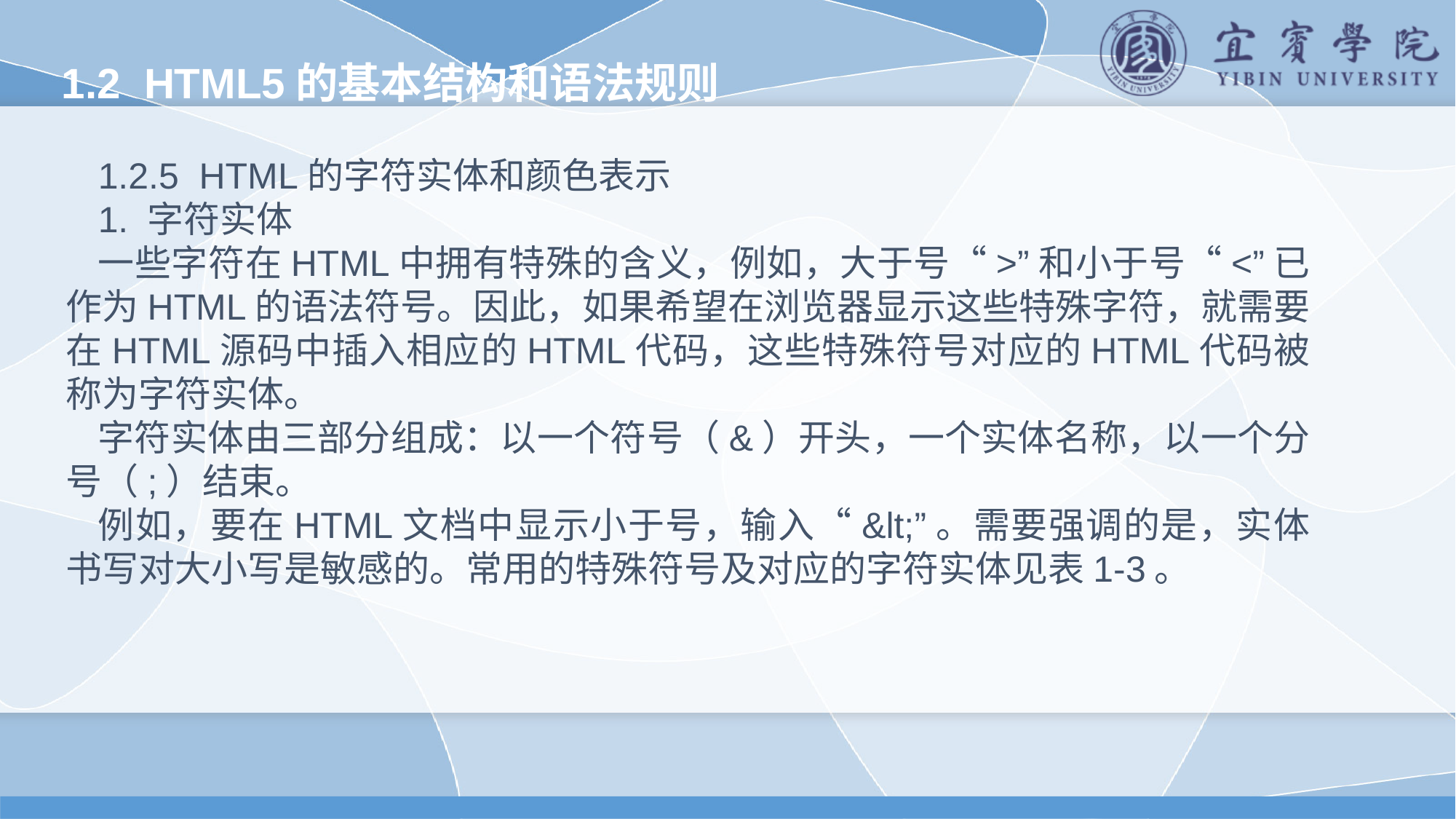

1.2  HTML5的基本结构和语法规则
1.2.5  HTML的字符实体和颜色表示
1. 字符实体
一些字符在HTML中拥有特殊的含义，例如，大于号“>”和小于号“<”已作为HTML的语法符号。因此，如果希望在浏览器显示这些特殊字符，就需要在HTML源码中插入相应的HTML代码，这些特殊符号对应的HTML代码被称为字符实体。
字符实体由三部分组成：以一个符号（&）开头，一个实体名称，以一个分号（;）结束。
例如，要在HTML文档中显示小于号，输入“&lt;”。需要强调的是，实体书写对大小写是敏感的。常用的特殊符号及对应的字符实体见表1-3。